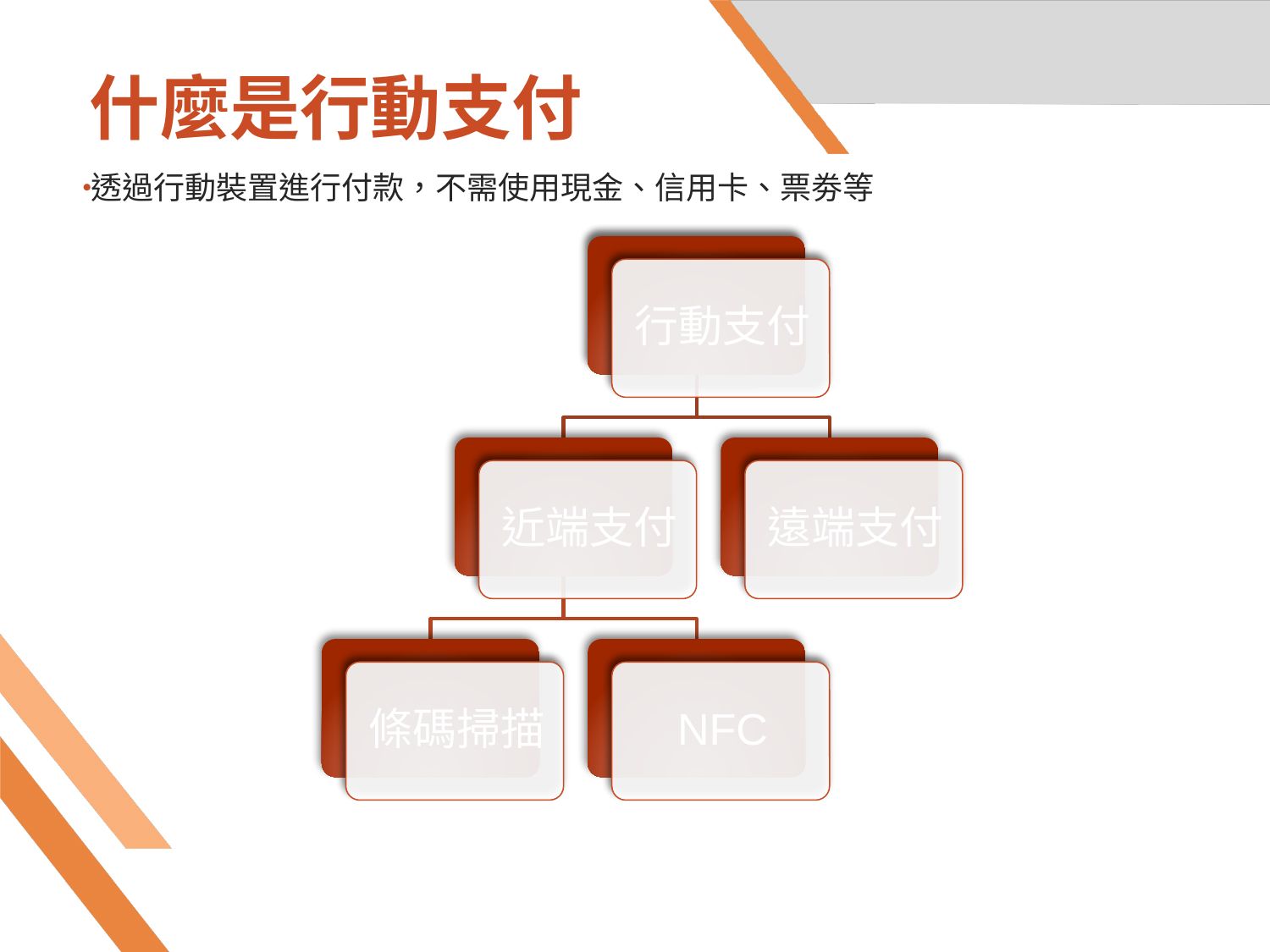

# 什麼是行動支付
透過行動裝置進行付款，不需使用現金、信用卡、票劵等
行動支付
近端支付
條碼掃描
NFC
遠端支付